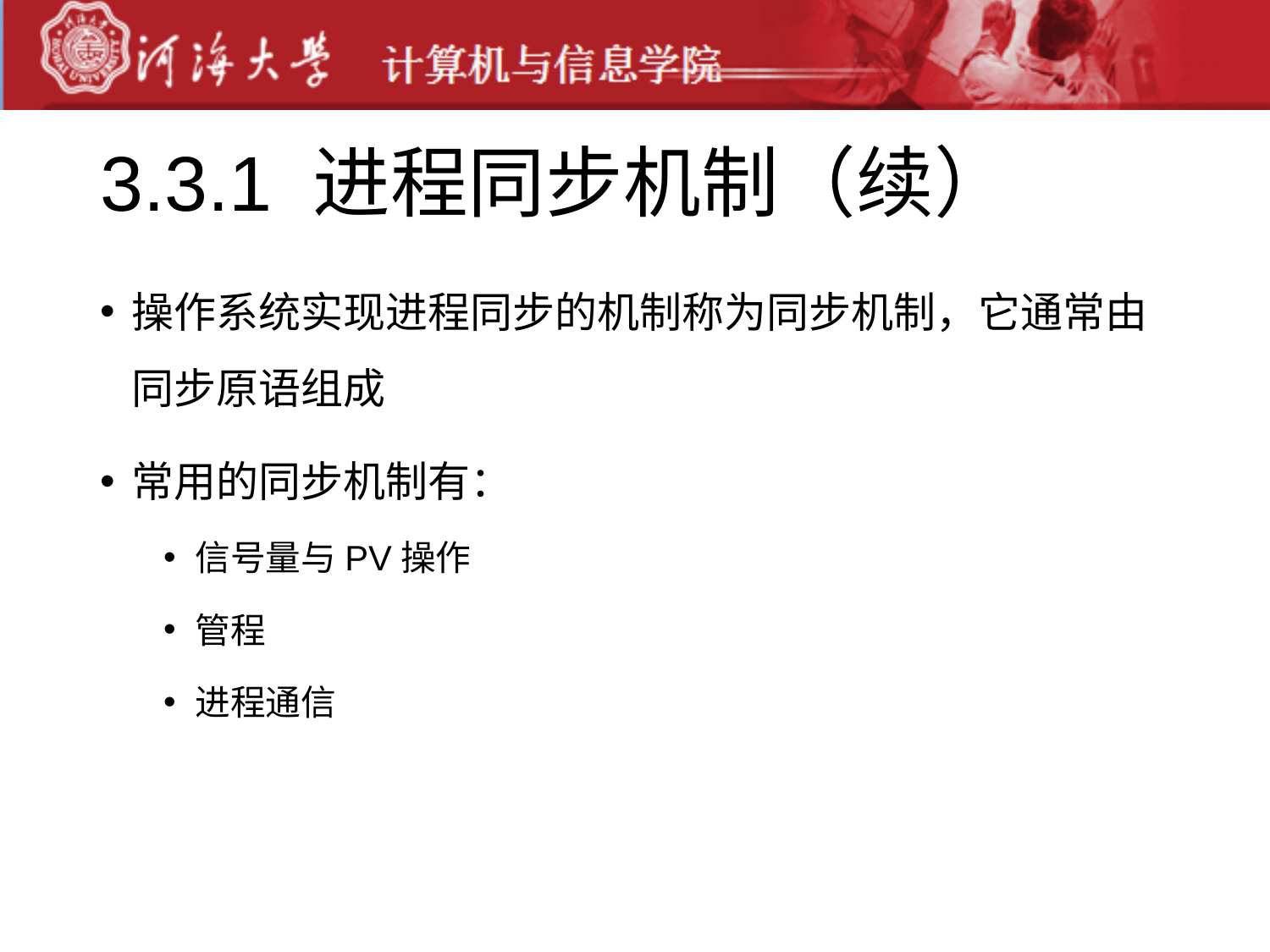

# 3.3.1 进程同步机制（续）
操作系统实现进程同步的机制称为同步机制，它通常由同步原语组成
常用的同步机制有：
信号量与PV操作
管程
进程通信